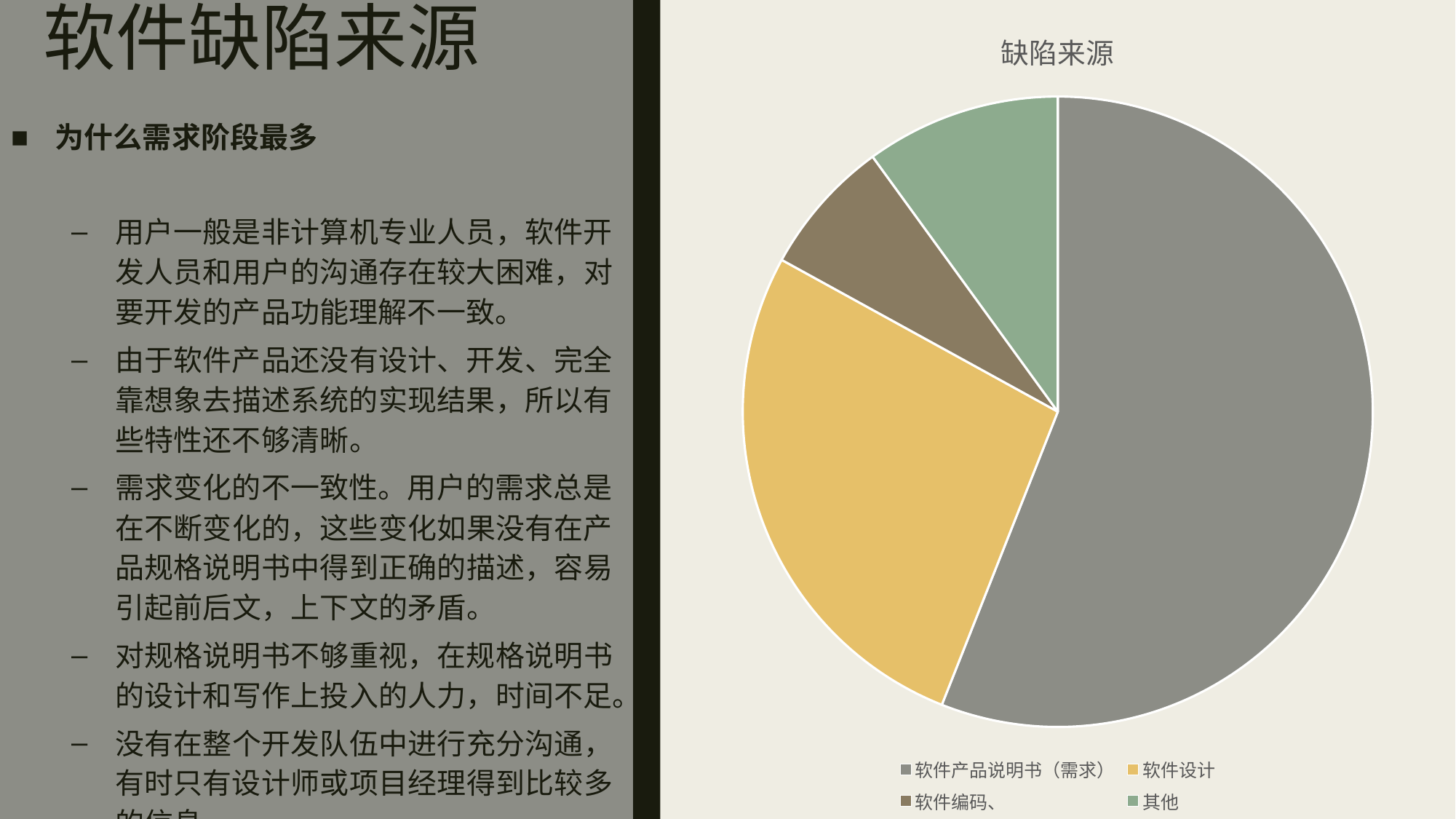

# 软件缺陷来源

### Chart:

| Category | 缺陷来源 |
|---|---|
| 软件产品说明书（需求） | 0.56 |
| 软件设计 | 0.27 |
| 软件编码、 | 0.07 |
| 其他 | 0.1 |
为什么需求阶段最多

用户一般是非计算机专业人员，软件开发人员和用户的沟通存在较大困难，对要开发的产品功能理解不一致。
由于软件产品还没有设计、开发、完全靠想象去描述系统的实现结果，所以有些特性还不够清晰。
需求变化的不一致性。用户的需求总是在不断变化的，这些变化如果没有在产品规格说明书中得到正确的描述，容易引起前后文，上下文的矛盾。
对规格说明书不够重视，在规格说明书的设计和写作上投入的人力，时间不足。
没有在整个开发队伍中进行充分沟通，有时只有设计师或项目经理得到比较多的信息。